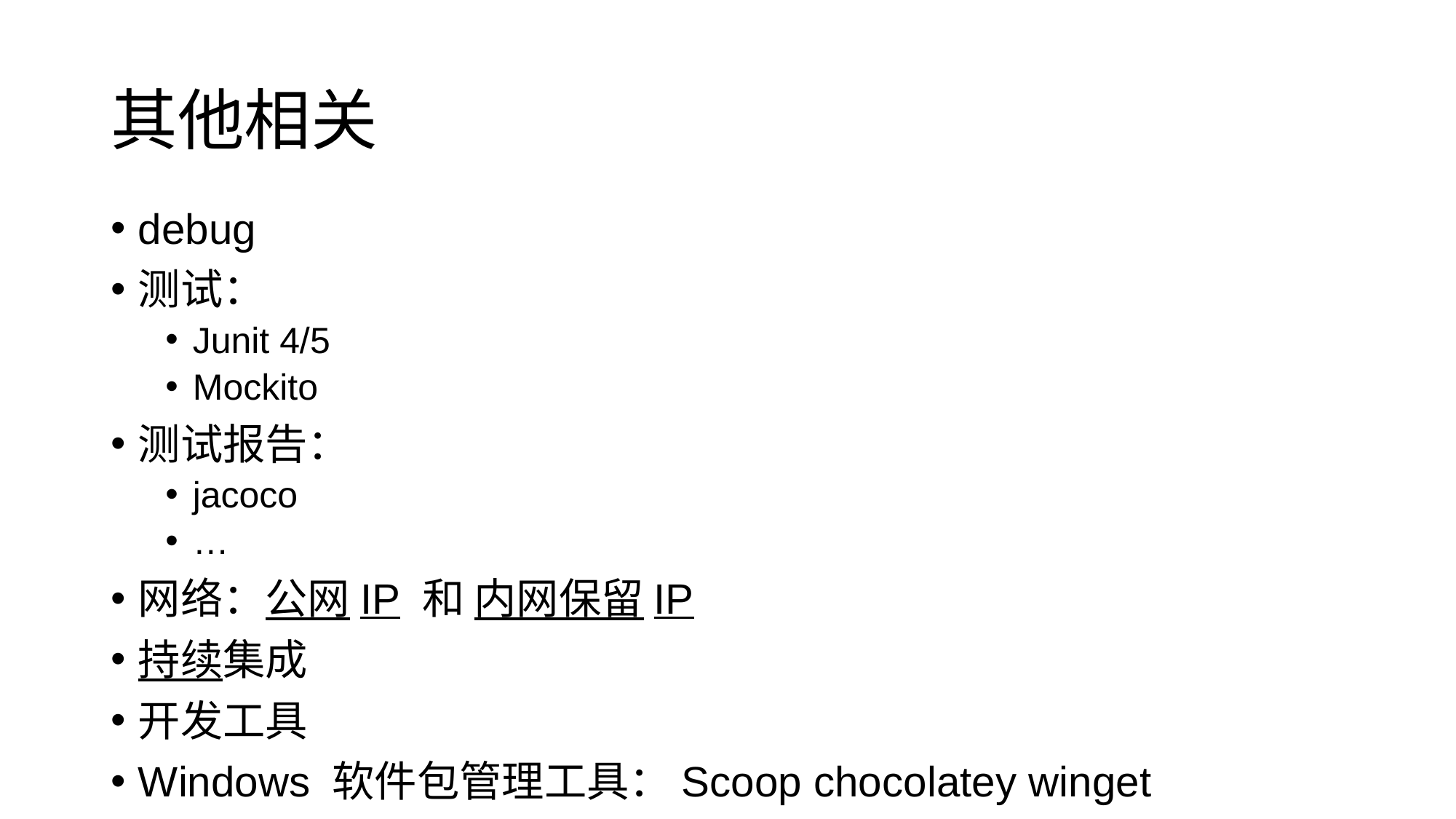

# 其他相关
debug
测试：
Junit 4/5
Mockito
测试报告：
jacoco
…
网络：公网IP 和 内网保留IP
持续集成
开发工具
Windows 软件包管理工具：Scoop chocolatey winget